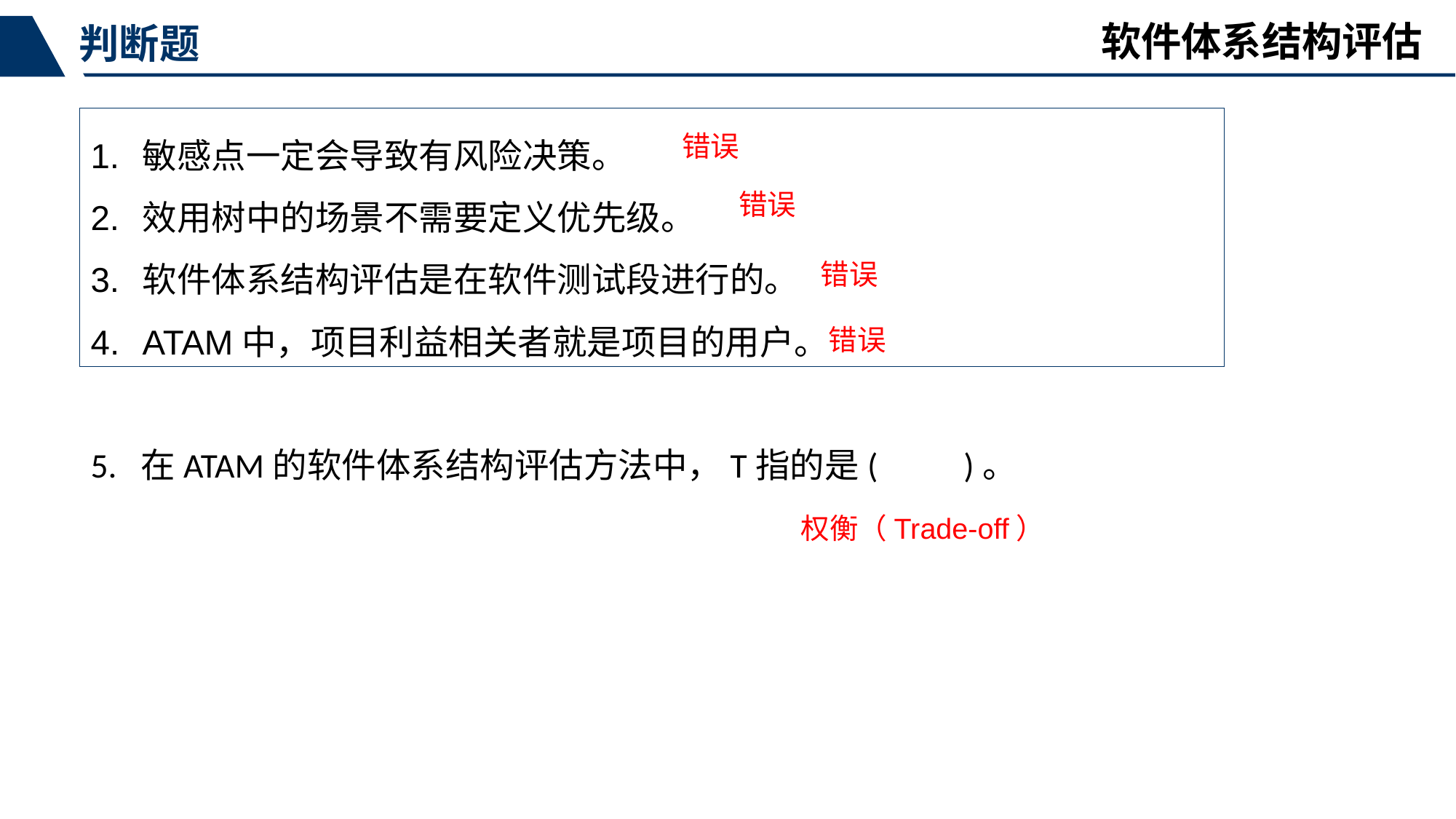

软件体系结构评估

判断题

敏感点一定会导致有风险决策。
效用树中的场景不需要定义优先级。
软件体系结构评估是在软件测试段进行的。
ATAM中，项目利益相关者就是项目的用户。
错误
错误
错误
错误
5.  在ATAM的软件体系结构评估方法中，T指的是(           )。
权衡（Trade-off）